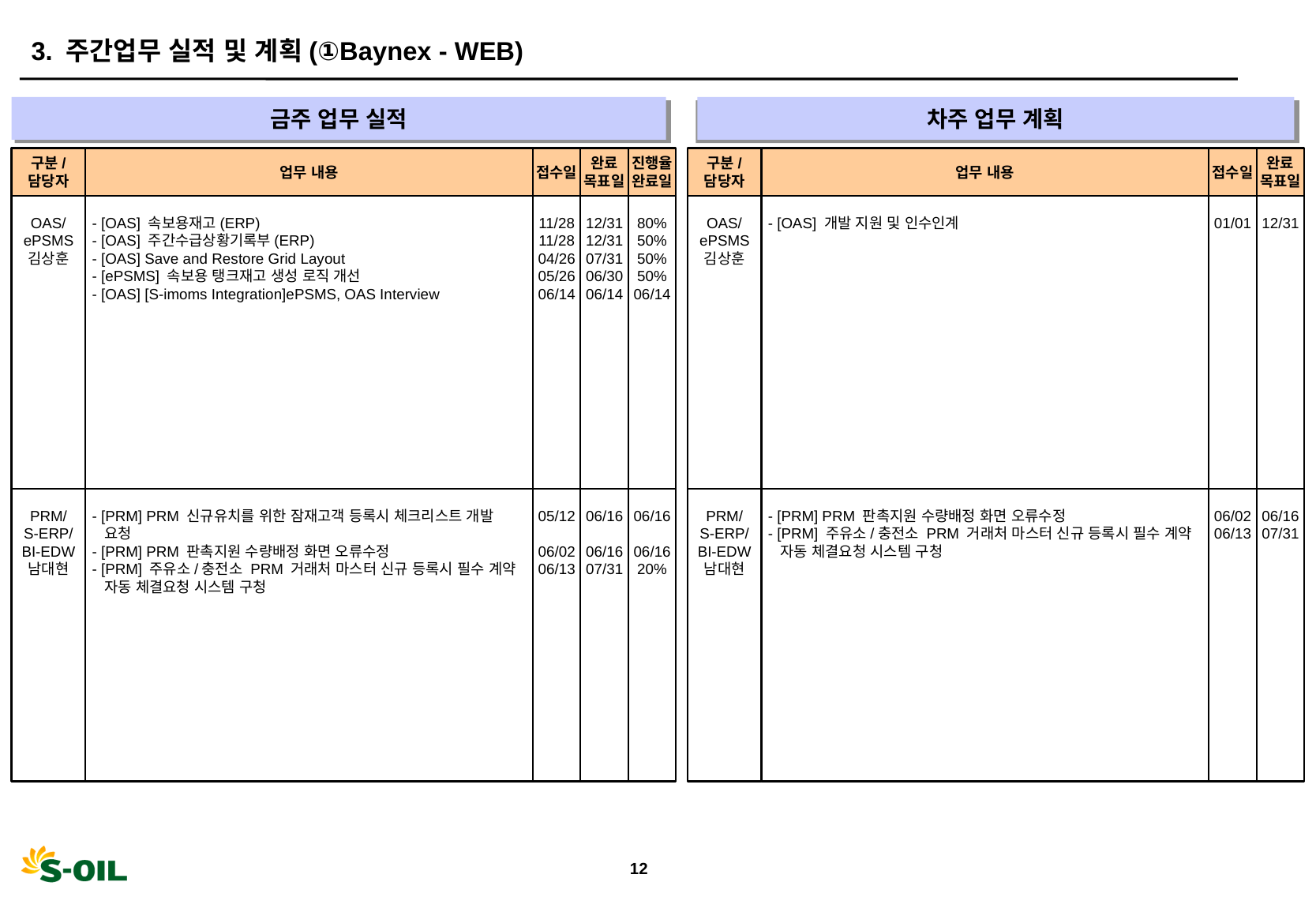

3. 주간업무 실적 및 계획(①Baynex - WEB)
금주 업무 실적
차주 업무 계획
" "
" "
구분/
담당자
업무 내용
접수일
완료
목표일
진행율
완료일
구분/
담당자
업무 내용
접수일
완료
목표일
OAS/
ePSMS
김상훈

- [OAS] 속보용재고(ERP)
- [OAS] 주간수급상황기록부(ERP)
- [OAS] Save and Restore Grid Layout
- [ePSMS] 속보용 탱크재고 생성 로직 개선
- [OAS] [S-imoms Integration]ePSMS, OAS Interview
11/28
11/28
04/26
05/26
06/14
12/31
12/31
07/31
06/30
06/14
80%
50%
50%
50%
06/14
OAS/
ePSMS
김상훈

- [OAS] 개발 지원 및 인수인계
01/01
12/31
PRM/
S-ERP/
BI-EDW
남대현

- [PRM] PRM 신규유치를 위한 잠재고객 등록시 체크리스트 개발
   요청
- [PRM] PRM 판촉지원 수량배정 화면 오류수정
- [PRM] 주유소/충전소 PRM 거래처 마스터 신규 등록시 필수 계약
   자동 체결요청 시스템 구청
05/12
06/02
06/13
06/16
06/16
07/31
06/16
06/16
20%
PRM/
S-ERP/
BI-EDW
남대현

- [PRM] PRM 판촉지원 수량배정 화면 오류수정
- [PRM] 주유소/충전소 PRM 거래처 마스터 신규 등록시 필수 계약
   자동 체결요청 시스템 구청
06/02
06/13
06/16
07/31